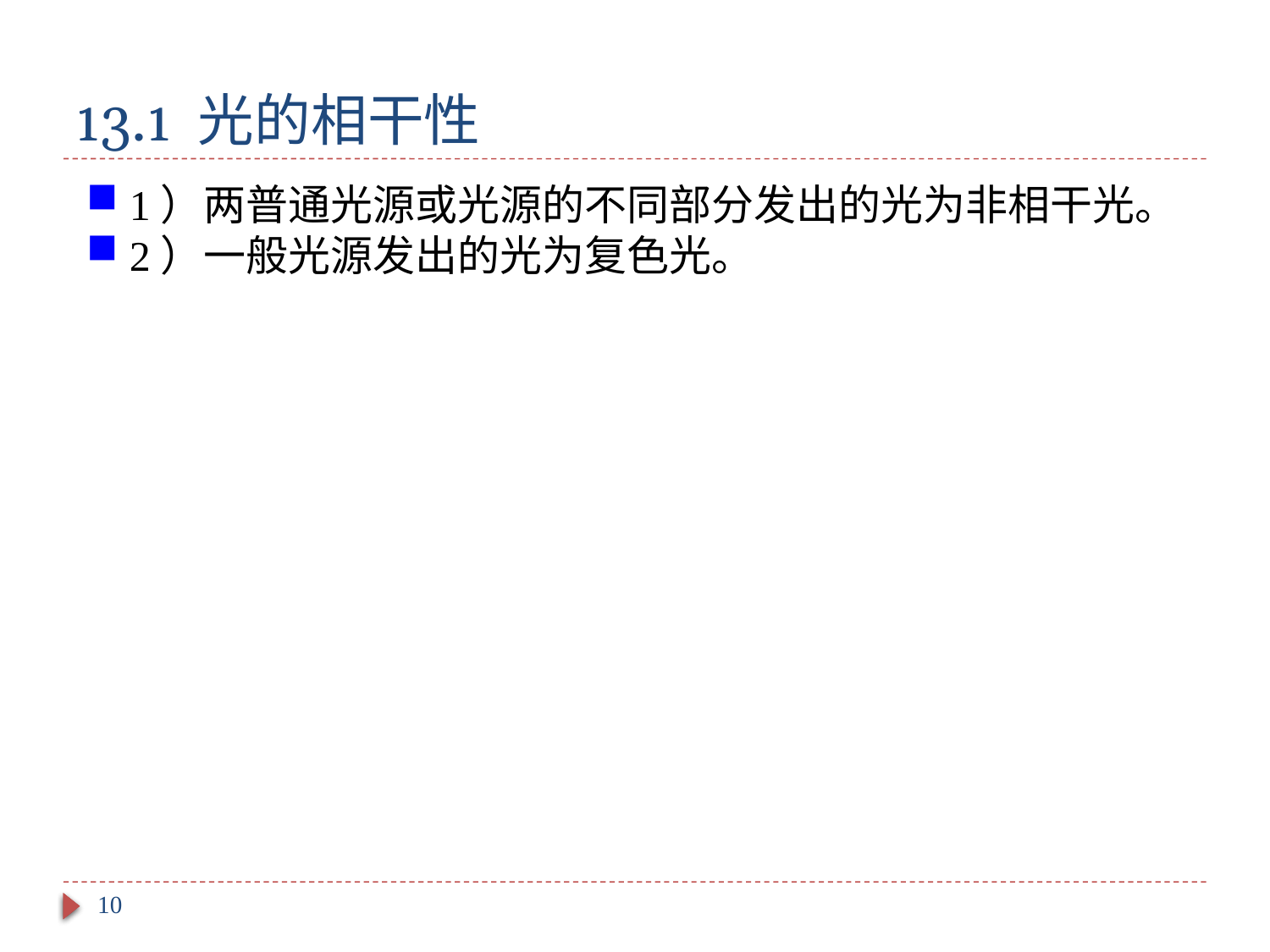

# 13.1 光的相干性
 1）两普通光源或光源的不同部分发出的光为非相干光。
 2）一般光源发出的光为复色光。
10